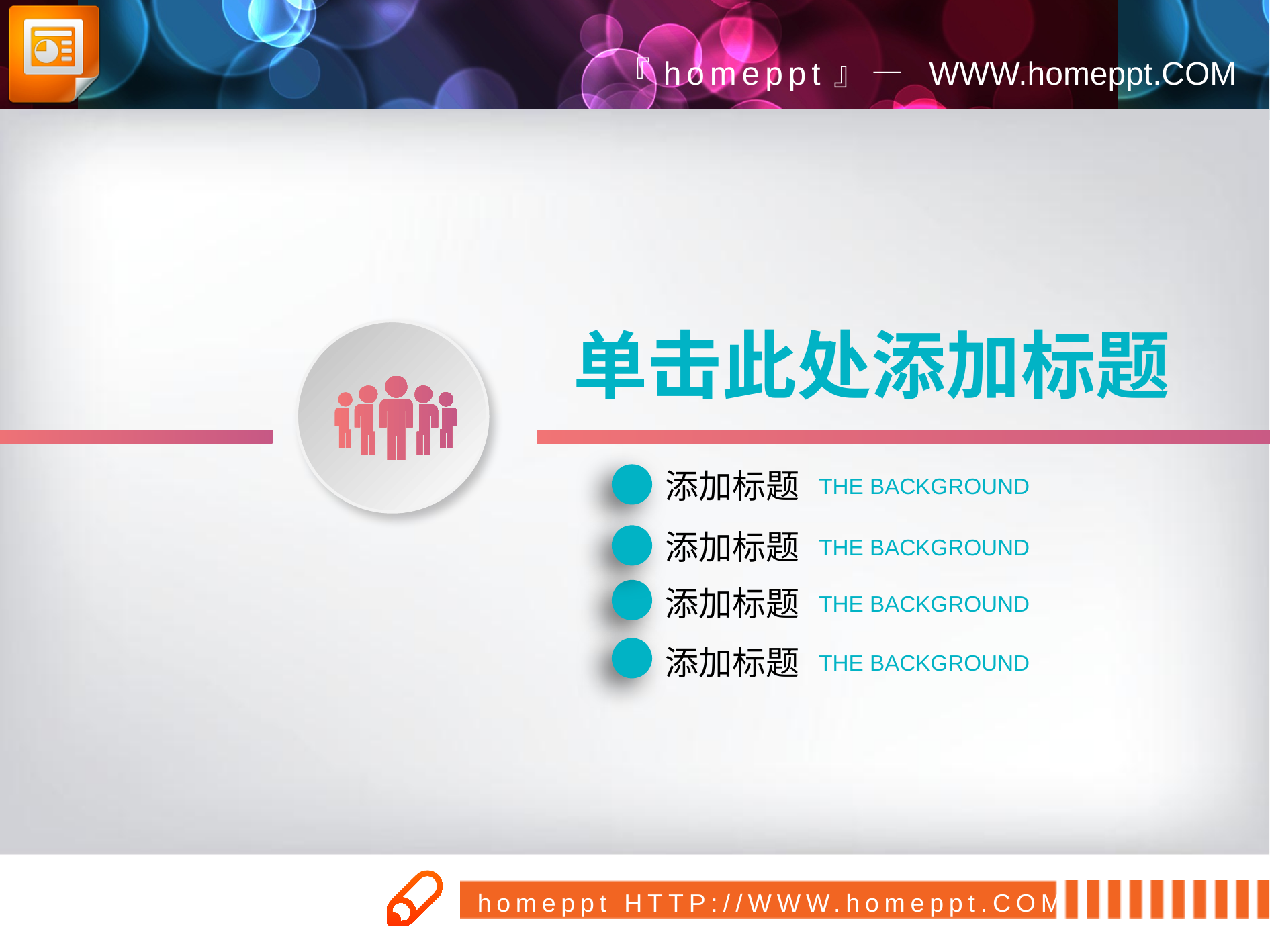

单击此处添加标题

添加标题

THE BACKGROUND
添加标题

THE BACKGROUND
添加标题

THE BACKGROUND
添加标题

THE BACKGROUND